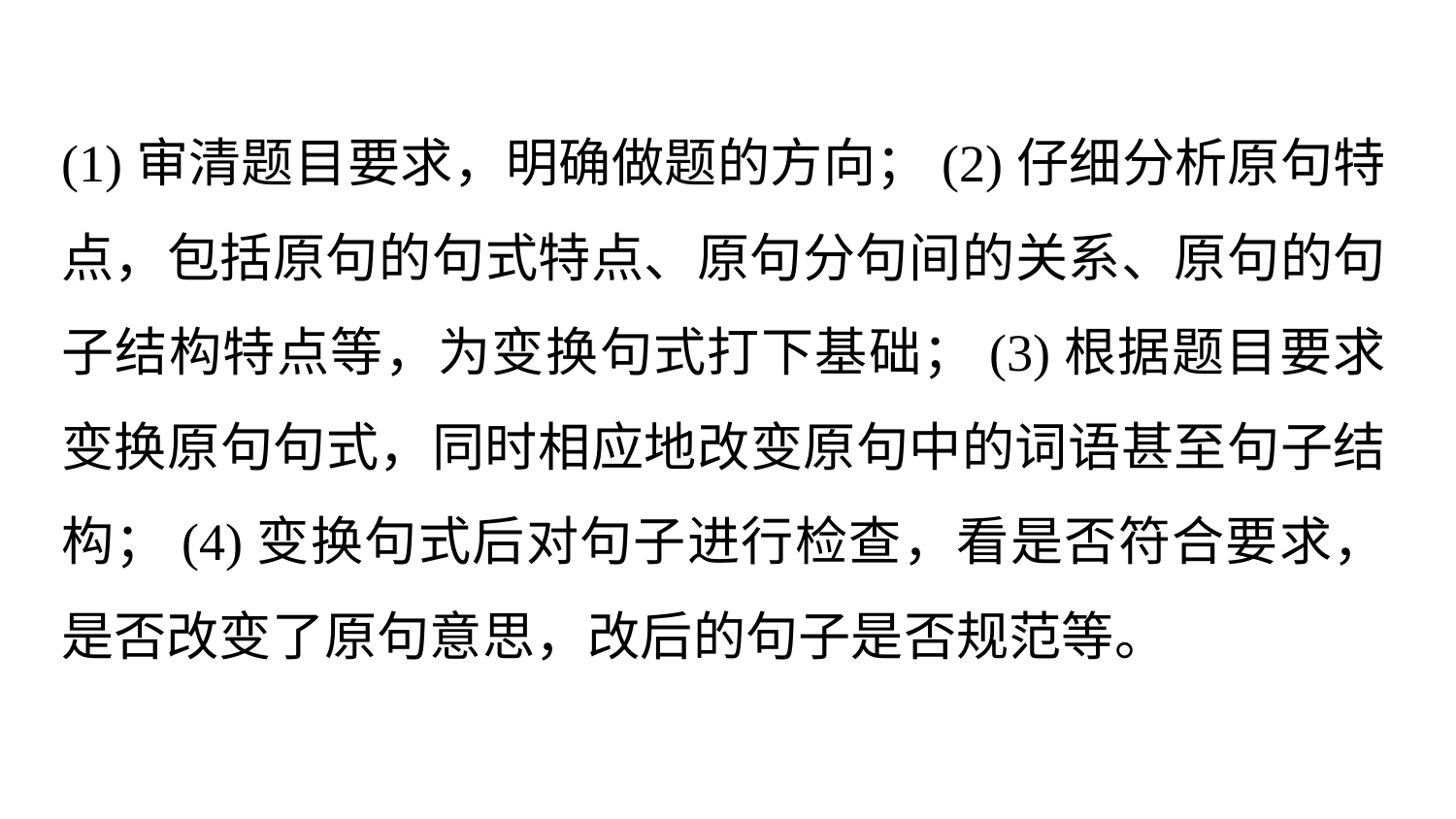

(1)审清题目要求，明确做题的方向；(2)仔细分析原句特点，包括原句的句式特点、原句分句间的关系、原句的句子结构特点等，为变换句式打下基础；(3)根据题目要求变换原句句式，同时相应地改变原句中的词语甚至句子结构；(4)变换句式后对句子进行检查，看是否符合要求，是否改变了原句意思，改后的句子是否规范等。